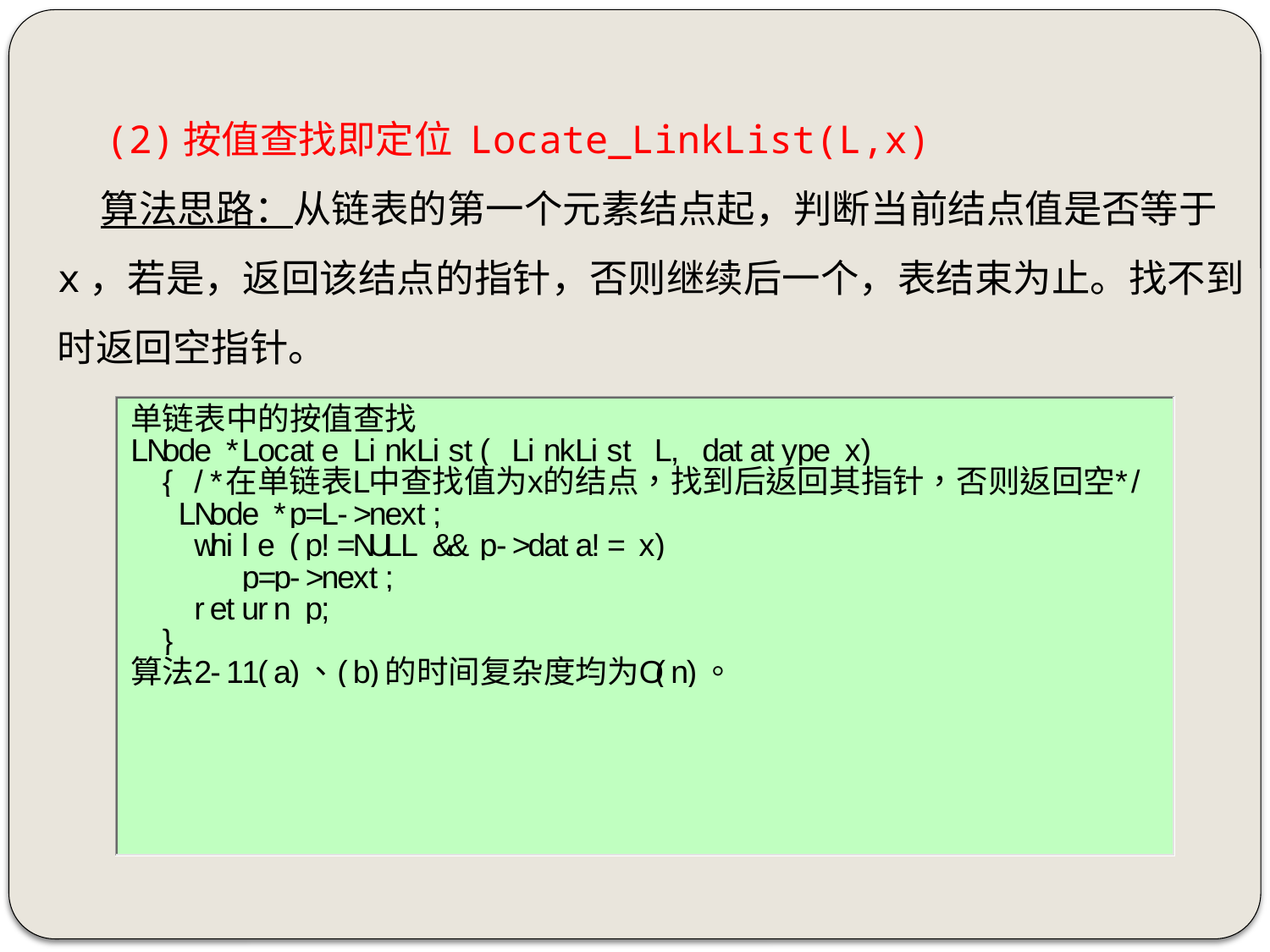

(2)按值查找即定位 Locate_LinkList(L,x)
    算法思路：从链表的第一个元素结点起，判断当前结点值是否等于x，若是，返回该结点的指针，否则继续后一个，表结束为止。找不到时返回空指针。